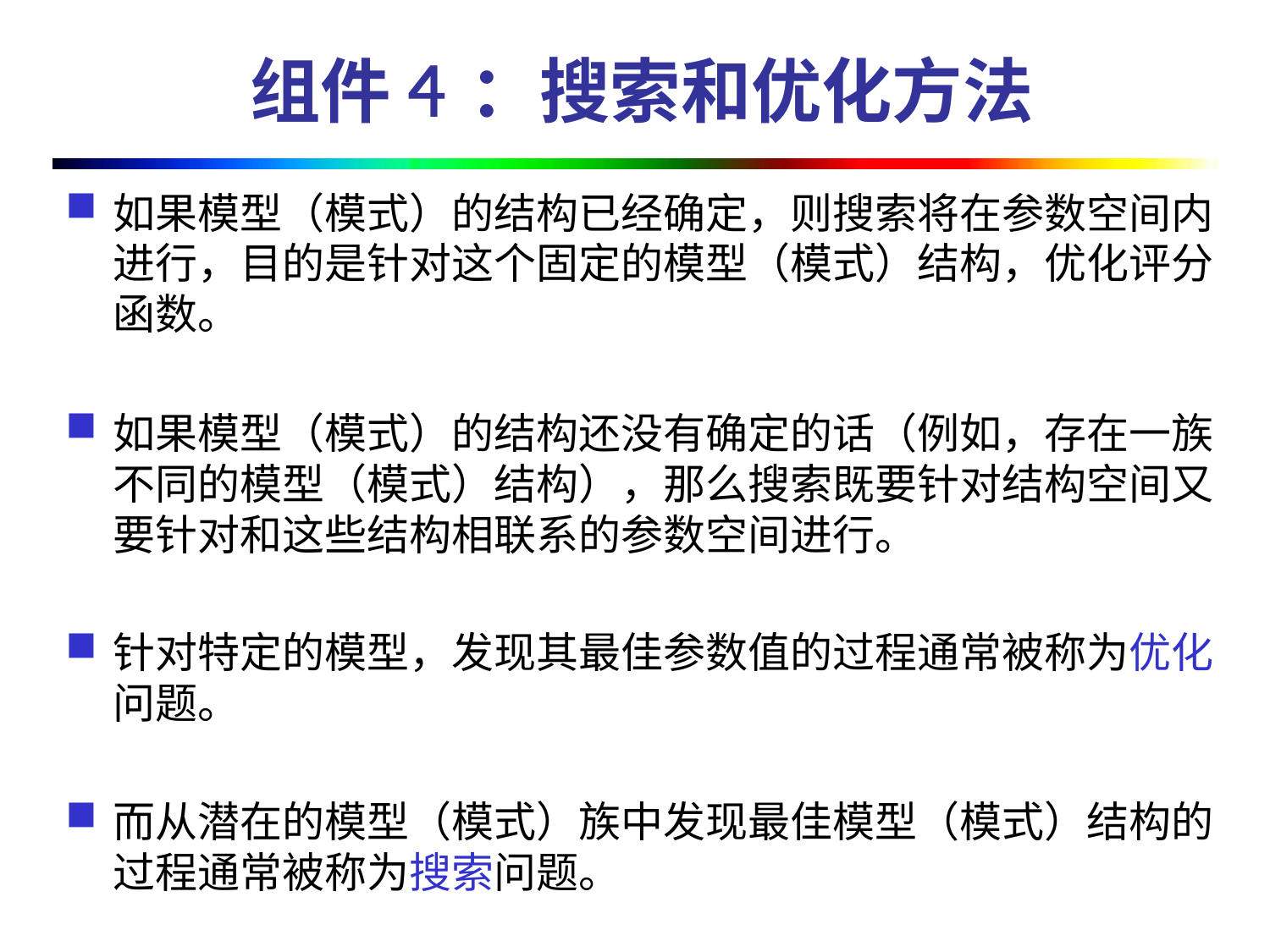

# 组件4：搜索和优化方法
如果模型（模式）的结构已经确定，则搜索将在参数空间内进行，目的是针对这个固定的模型（模式）结构，优化评分函数。

如果模型（模式）的结构还没有确定的话（例如，存在一族不同的模型（模式）结构），那么搜索既要针对结构空间又要针对和这些结构相联系的参数空间进行。

针对特定的模型，发现其最佳参数值的过程通常被称为优化问题。

而从潜在的模型（模式）族中发现最佳模型（模式）结构的过程通常被称为搜索问题。